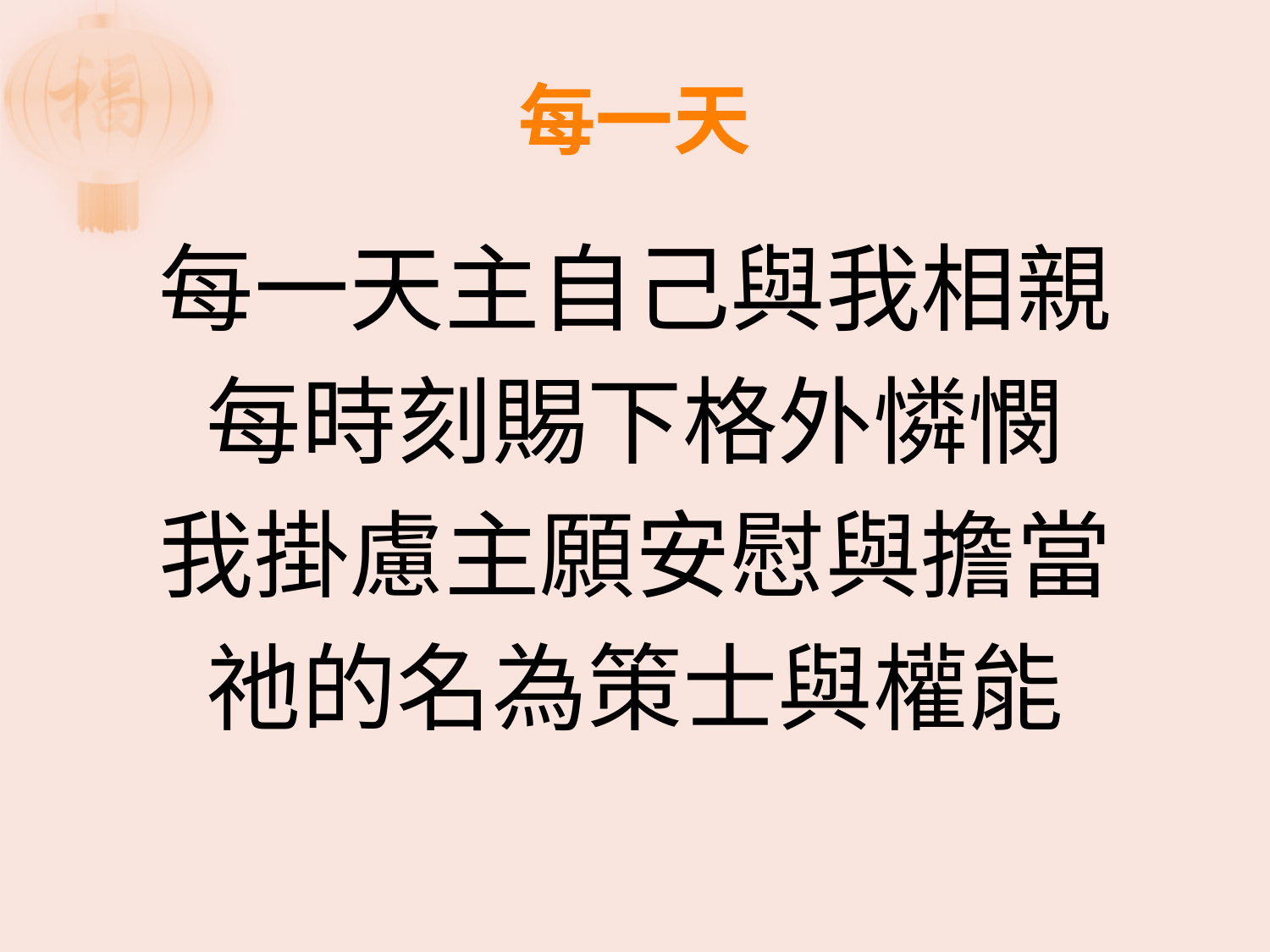

# 每一天
每一天主自己與我相親
每時刻賜下格外憐憫
我掛慮主願安慰與擔當
祂的名為策士與權能